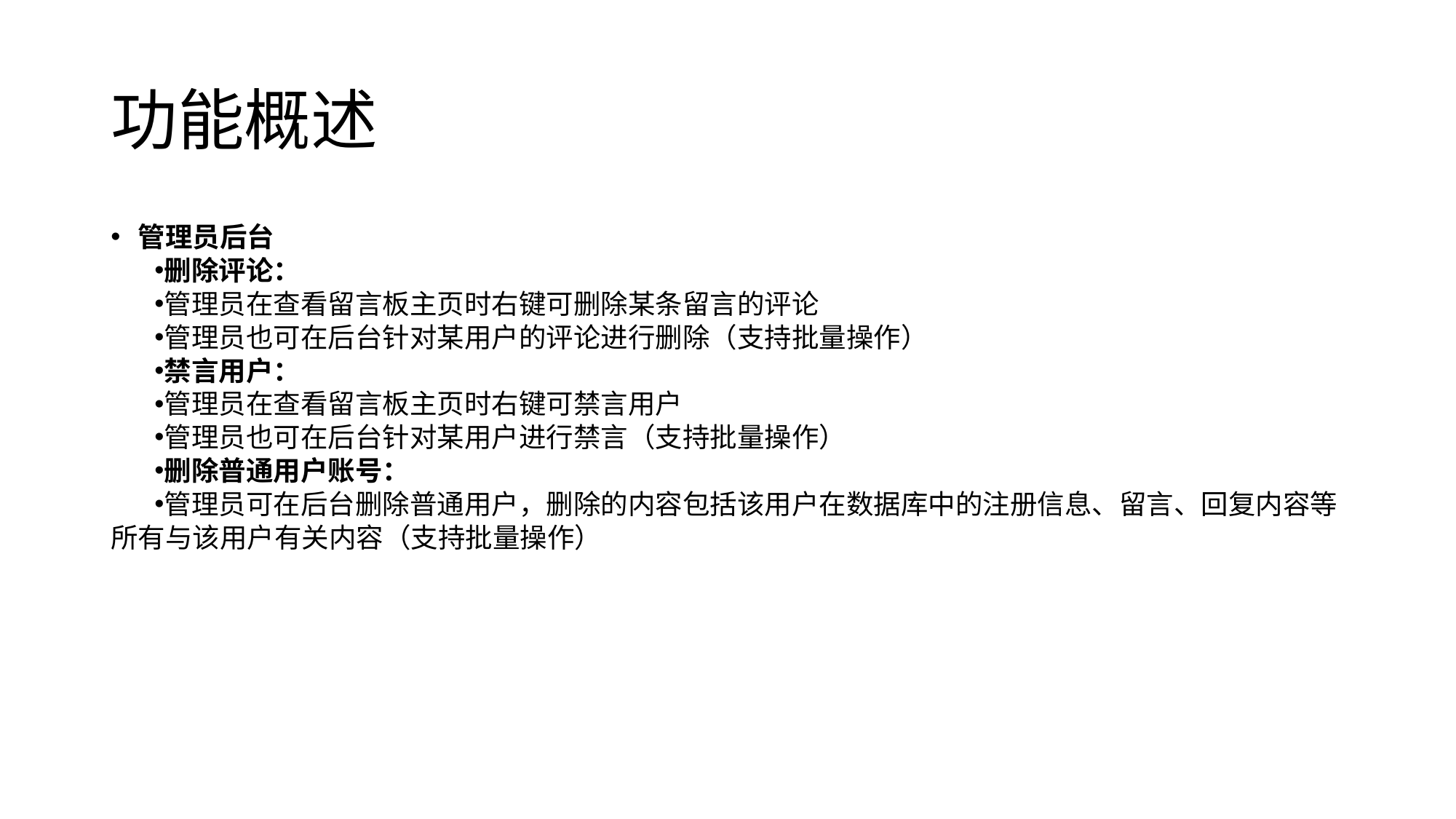

# 功能概述
管理员后台
删除评论：
管理员在查看留言板主页时右键可删除某条留言的评论
管理员也可在后台针对某用户的评论进行删除（支持批量操作）
禁言用户：
管理员在查看留言板主页时右键可禁言用户
管理员也可在后台针对某用户进行禁言（支持批量操作）
删除普通用户账号：
管理员可在后台删除普通用户，删除的内容包括该用户在数据库中的注册信息、留言、回复内容等所有与该用户有关内容（支持批量操作）